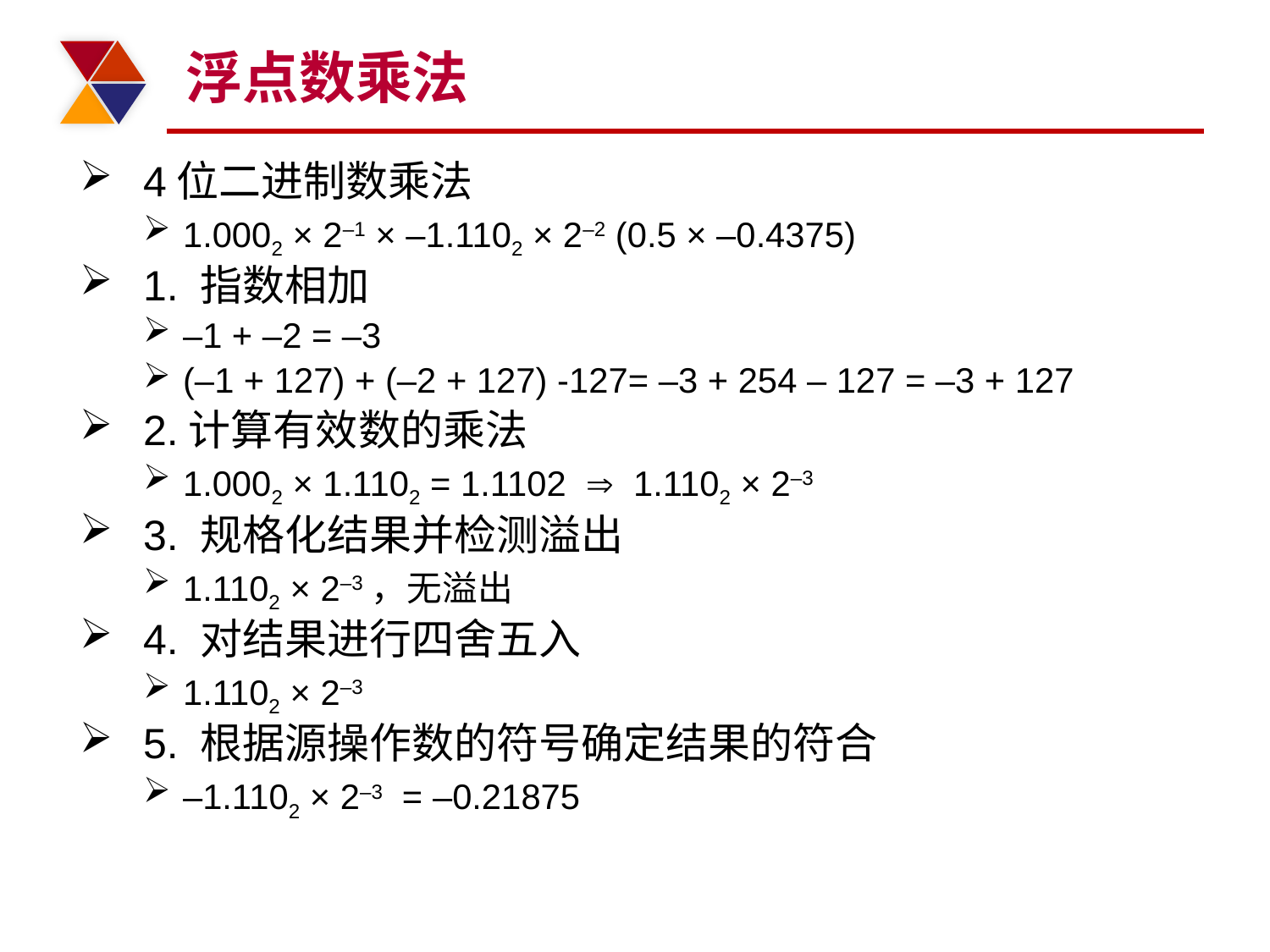

# 浮点数乘法
4位二进制数乘法
1.0002 × 2–1 × –1.1102 × 2–2 (0.5 × –0.4375)
1. 指数相加
–1 + –2 = –3
(–1 + 127) + (–2 + 127) -127= –3 + 254 – 127 = –3 + 127
2.计算有效数的乘法
1.0002 × 1.1102 = 1.1102  ⇒  1.1102 × 2–3
3. 规格化结果并检测溢出
1.1102 × 2–3，无溢出
4. 对结果进行四舍五入
1.1102 × 2–3
5. 根据源操作数的符号确定结果的符合
–1.1102 × 2–3  = –0.21875